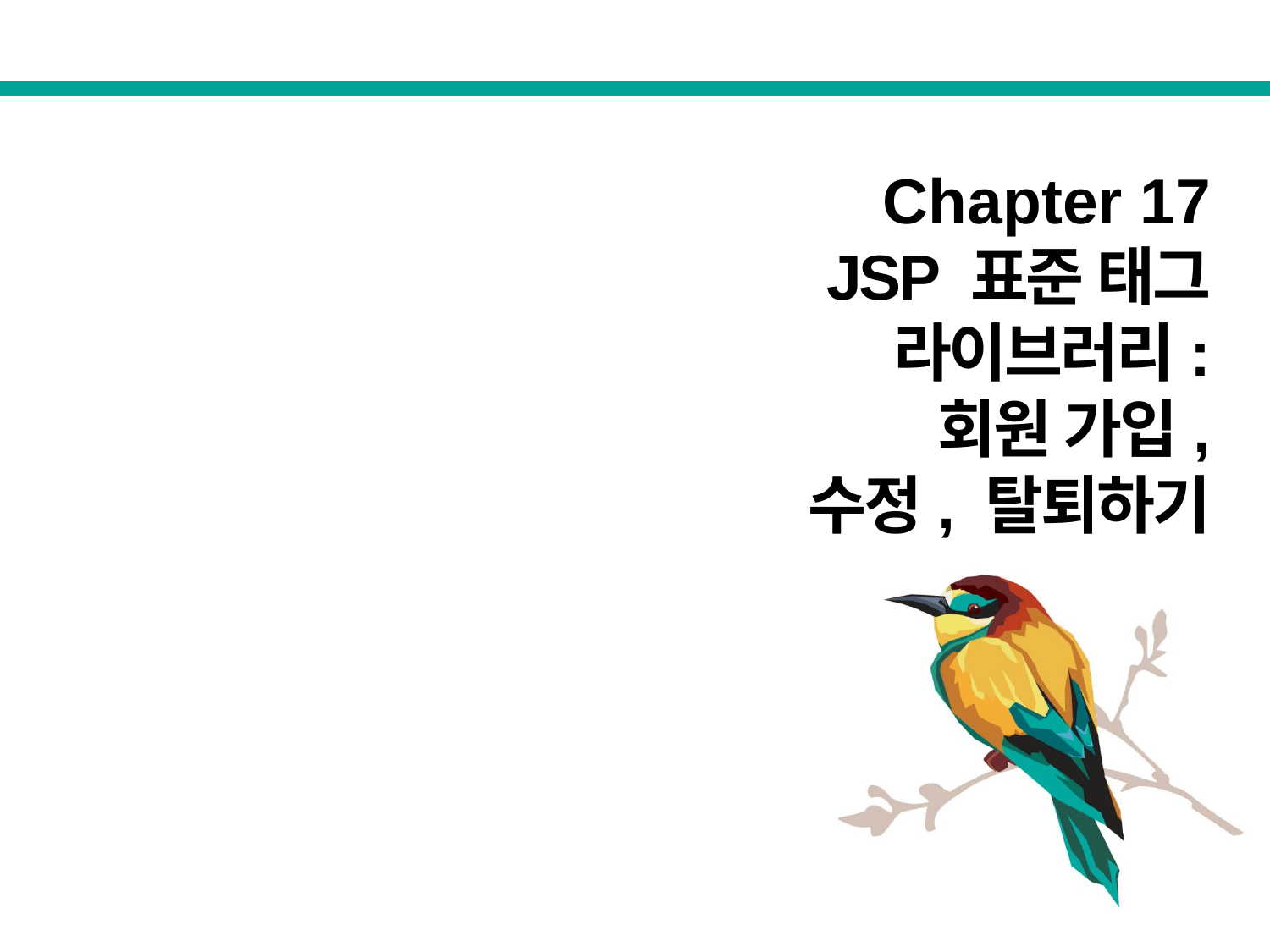

Chapter 17
JSP 표준 태그
라이브러리:
회원 가입,
수정, 탈퇴하기